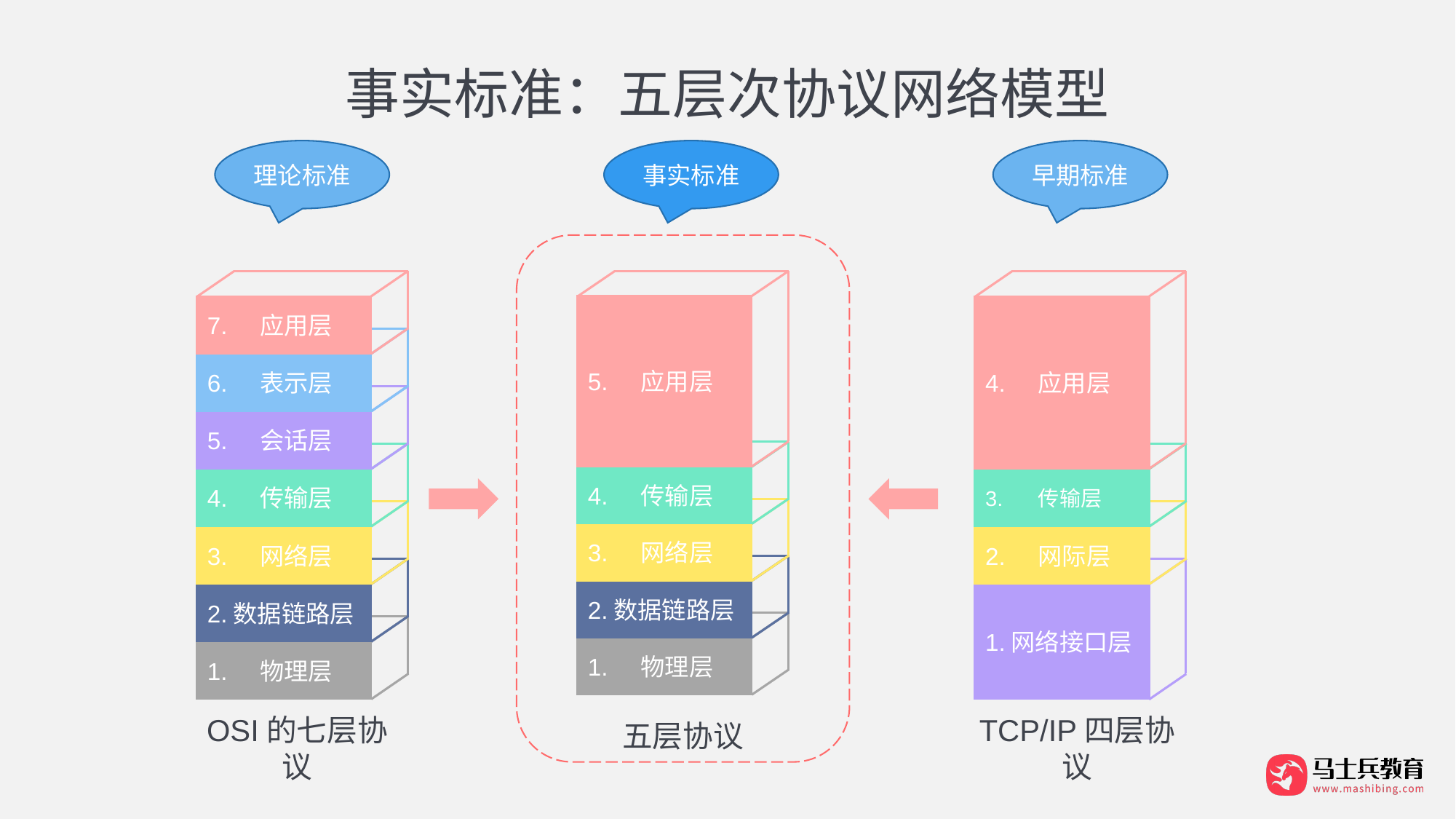

# 事实标准：五层次协议网络模型
理论标准
事实标准
早期标准

7.    应用层
6.    表示层
5.    会话层
4.    传输层
3.    网络层
2.数据链路层
1.    物理层
OSI的七层协议
4.    应用层
3.     传输层
2.    网际层
1.网络接口层
TCP/IP四层协议
5.    应用层
4.    传输层
3.    网络层
2.数据链路层
1.    物理层
五层协议